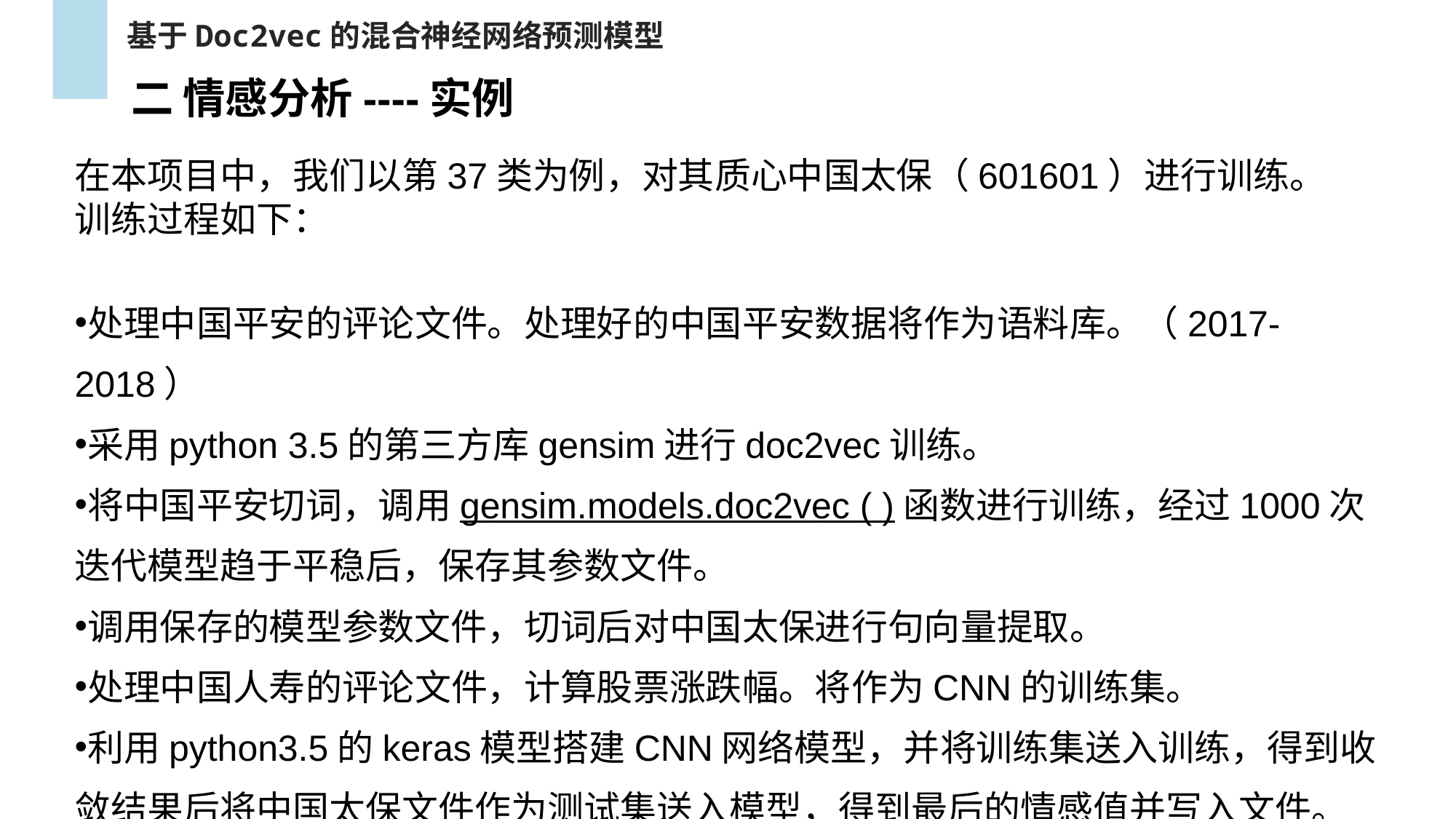

基于Doc2vec的混合神经网络预测模型
二 情感分析----实例
在本项目中，我们以第37类为例，对其质心中国太保（601601）进行训练。
训练过程如下：

处理中国平安的评论文件。处理好的中国平安数据将作为语料库。（2017-2018）
采用python 3.5的第三方库gensim进行doc2vec训练。
将中国平安切词，调用gensim.models.doc2vec ( )函数进行训练，经过1000次迭代模型趋于平稳后，保存其参数文件。
调用保存的模型参数文件，切词后对中国太保进行句向量提取。
处理中国人寿的评论文件，计算股票涨跌幅。将作为CNN的训练集。
利用python3.5的keras模型搭建CNN网络模型，并将训练集送入训练，得到收敛结果后将中国太保文件作为测试集送入模型，得到最后的情感值并写入文件。